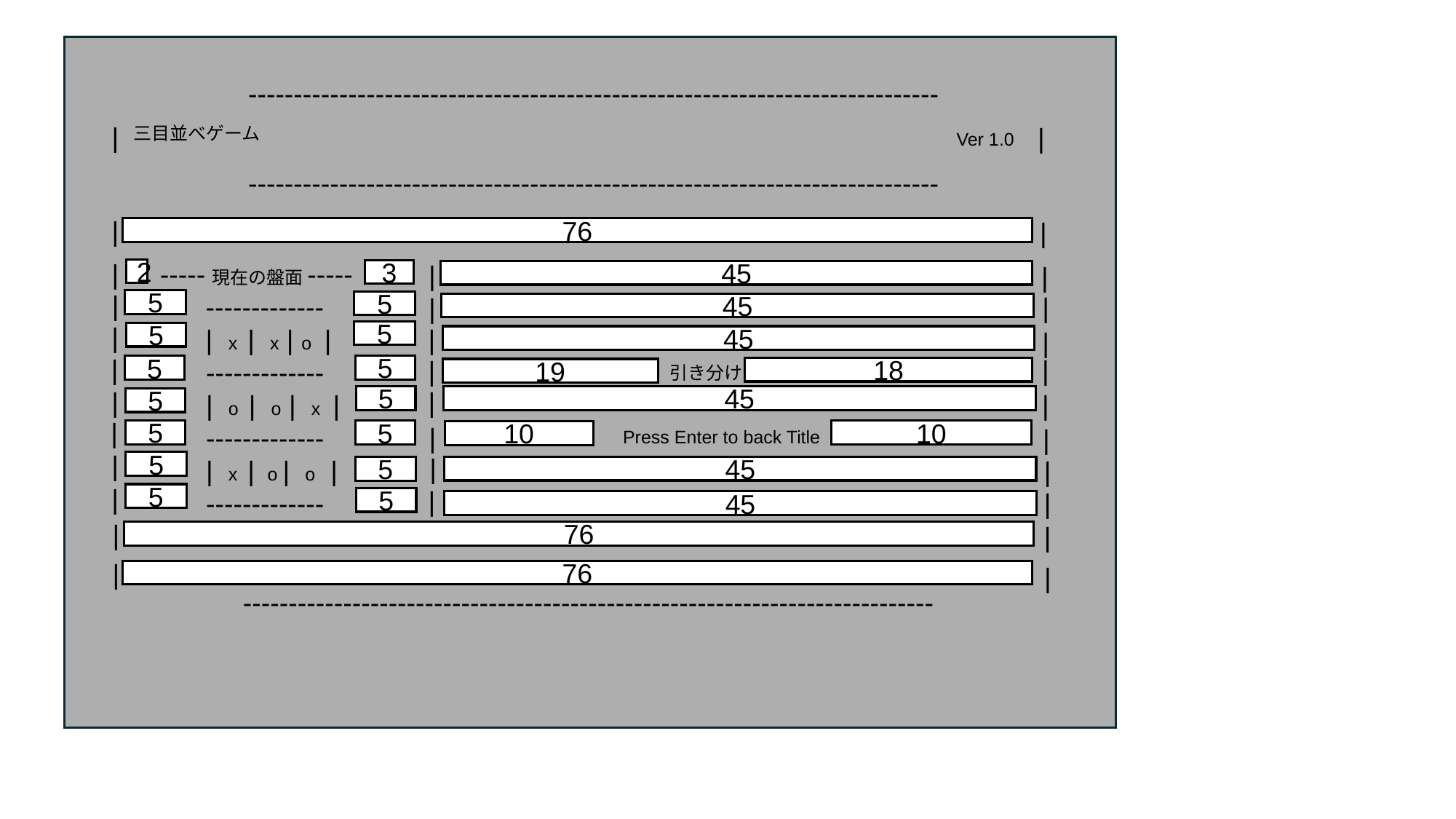

----------------------------------------------------------------------------
|
|
三目並べゲーム
Ver 1.0
 ----------------------------------------------------------------------------
|
|
76
-----現在の盤面-----
      -------------
      |  x  |  x | o  |
      -------------
      |  o  |  o |  x  |
      -------------
      |  x  |  o |  o   |
      -------------

|
|
|
2
3
45
|
|
|
5
5
45
|
|
|
5
5
引き分け

45
|
|
|
5
5
18
19
|
|
|
5
45
5
|
|
|
Press Enter to back Title
5
5
10
10
|
|
|
5
45
5
|
|
|
5
5
45
|
|
76
|
|
76
  ----------------------------------------------------------------------------